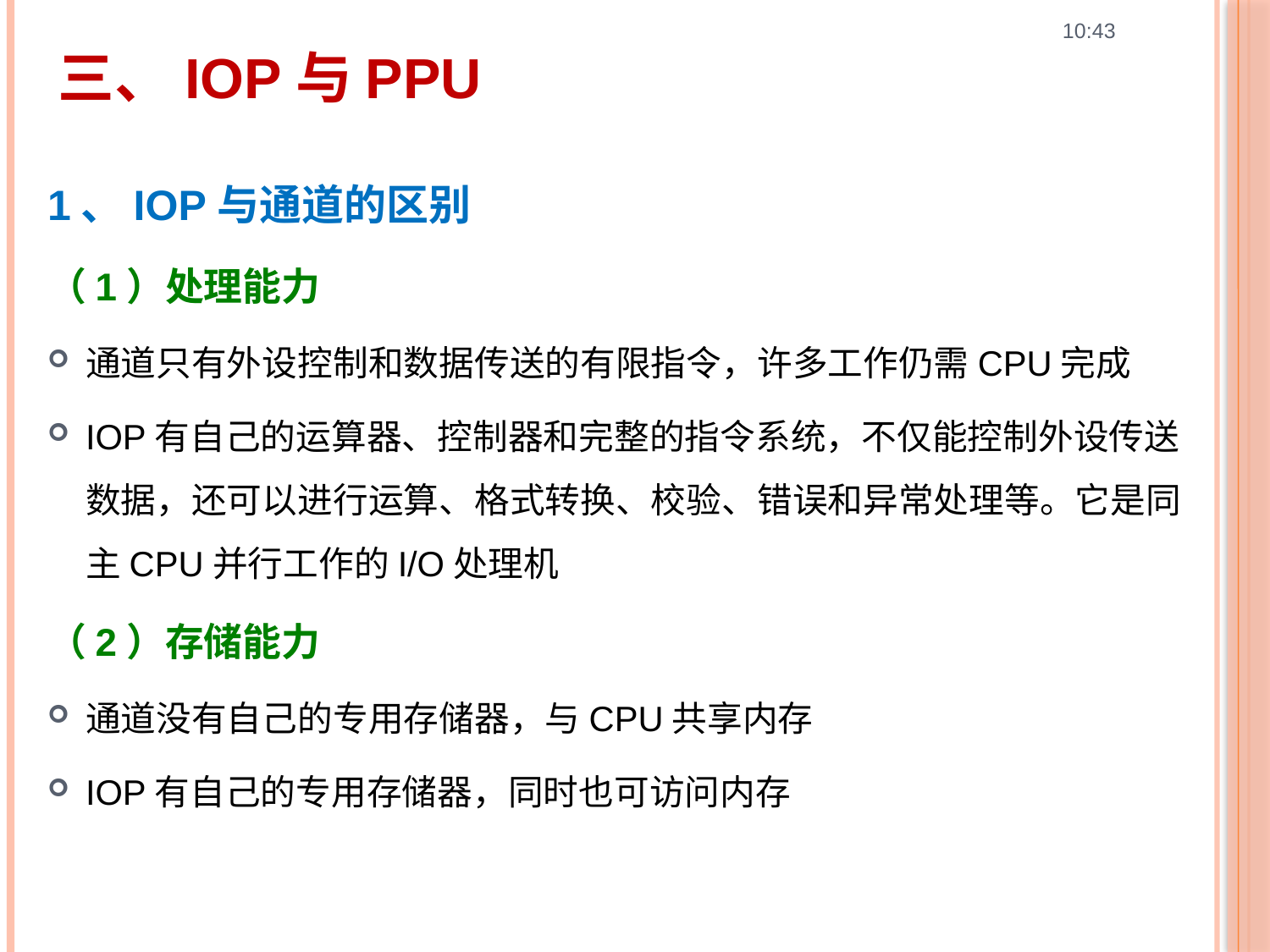

10:43
# 三、IOP与PPU
1、IOP与通道的区别
（1）处理能力
通道只有外设控制和数据传送的有限指令，许多工作仍需CPU完成
IOP有自己的运算器、控制器和完整的指令系统，不仅能控制外设传送数据，还可以进行运算、格式转换、校验、错误和异常处理等。它是同主CPU并行工作的I/O处理机
（2）存储能力
通道没有自己的专用存储器，与CPU共享内存
IOP有自己的专用存储器，同时也可访问内存